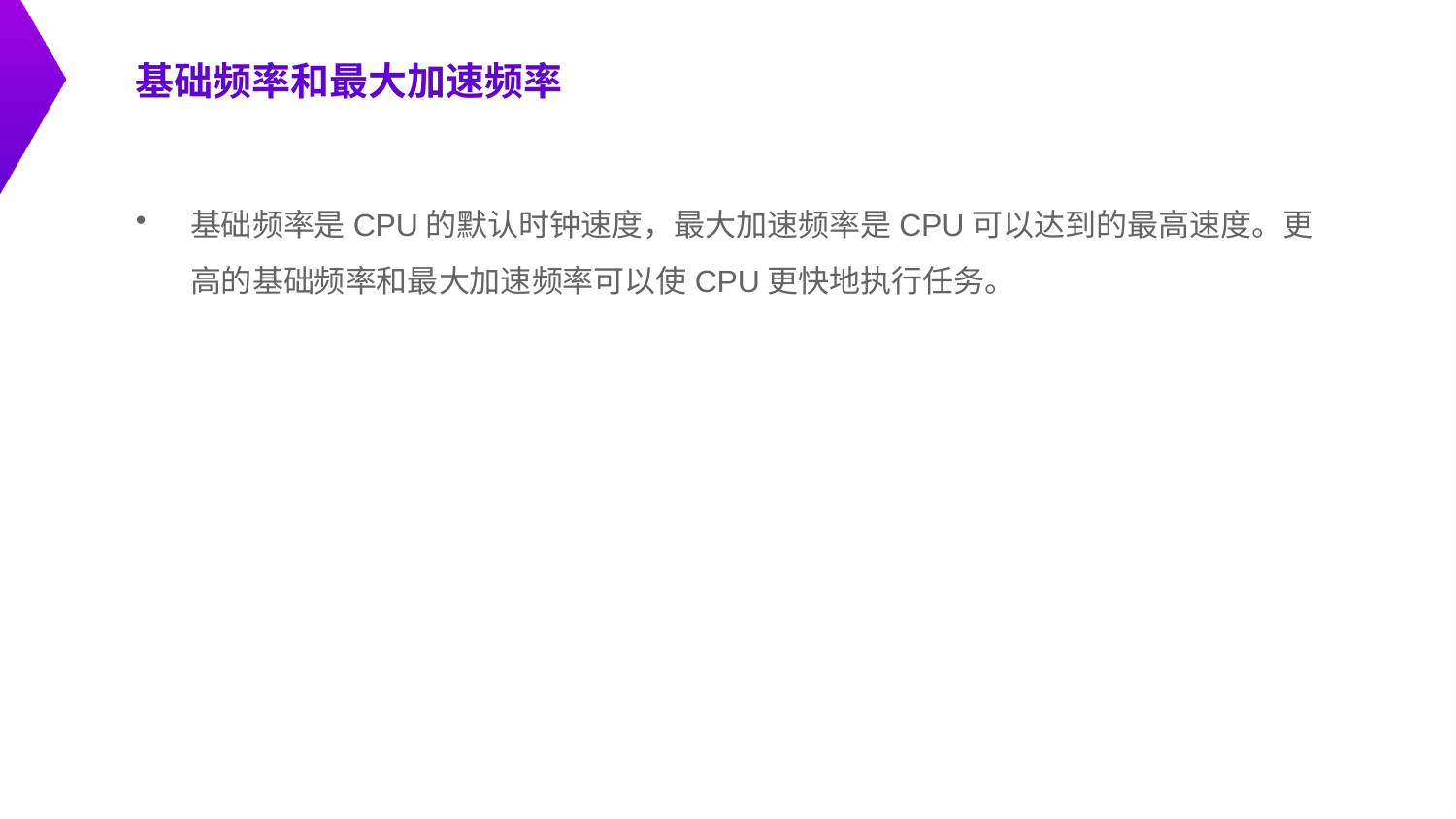

基础频率和最大加速频率
基础频率是CPU的默认时钟速度，最大加速频率是CPU可以达到的最高速度。更高的基础频率和最大加速频率可以使CPU更快地执行任务。